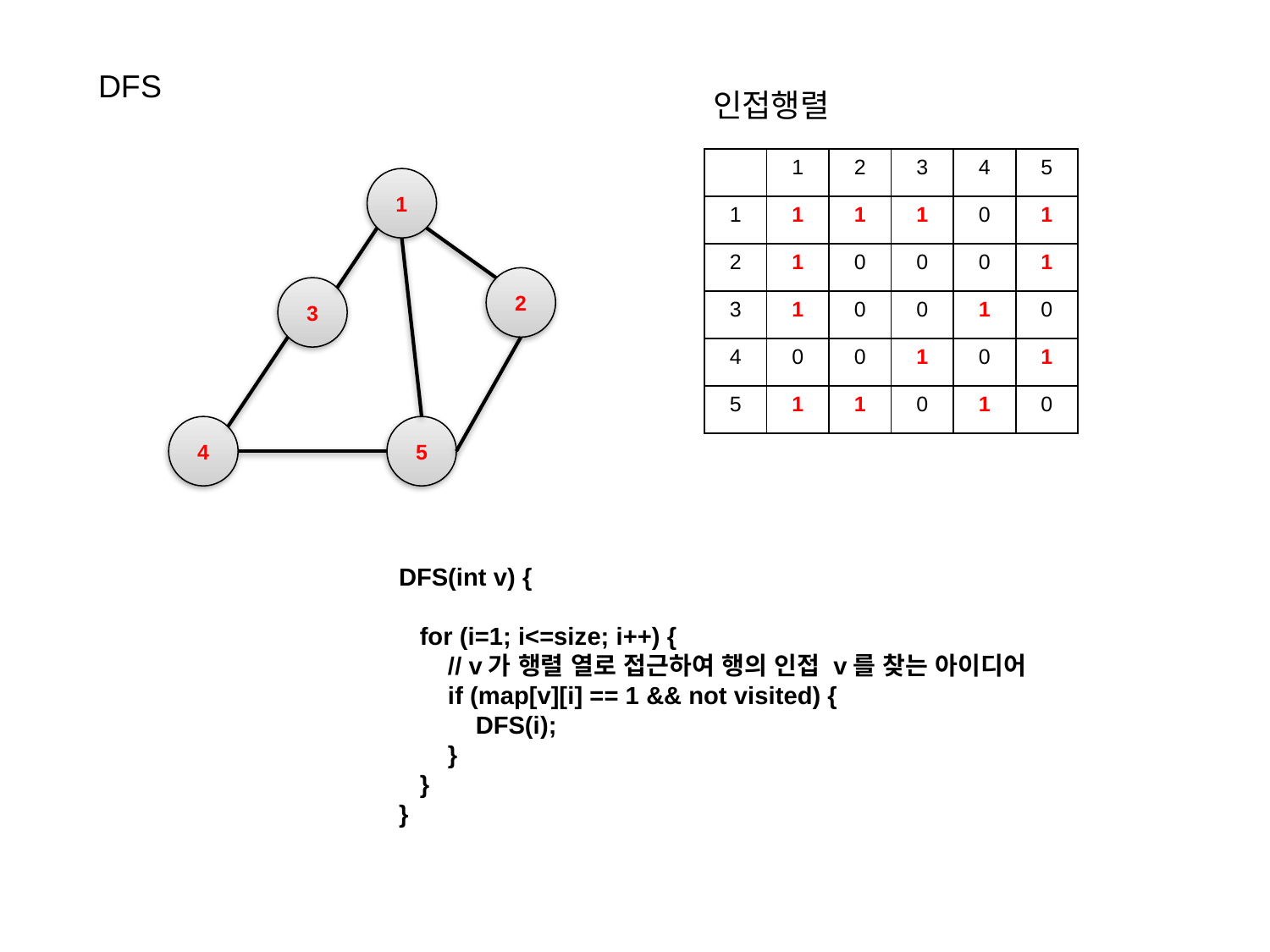

DFS
인접행렬
|  | 1 | 2 | 3 | 4 | 5 |
| --- | --- | --- | --- | --- | --- |
| 1 | 1 | 1 | 1 | 0 | 1 |
| 2 | 1 | 0 | 0 | 0 | 1 |
| 3 | 1 | 0 | 0 | 1 | 0 |
| 4 | 0 | 0 | 1 | 0 | 1 |
| 5 | 1 | 1 | 0 | 1 | 0 |
1
2
3
4
5
DFS(int v) {

   for (i=1; i<=size; i++) {
       // v가 행렬 열로 접근하여 행의 인접 v를 찾는 아이디어
       if (map[v][i] == 1 && not visited) {
           DFS(i);
       }
   }
}